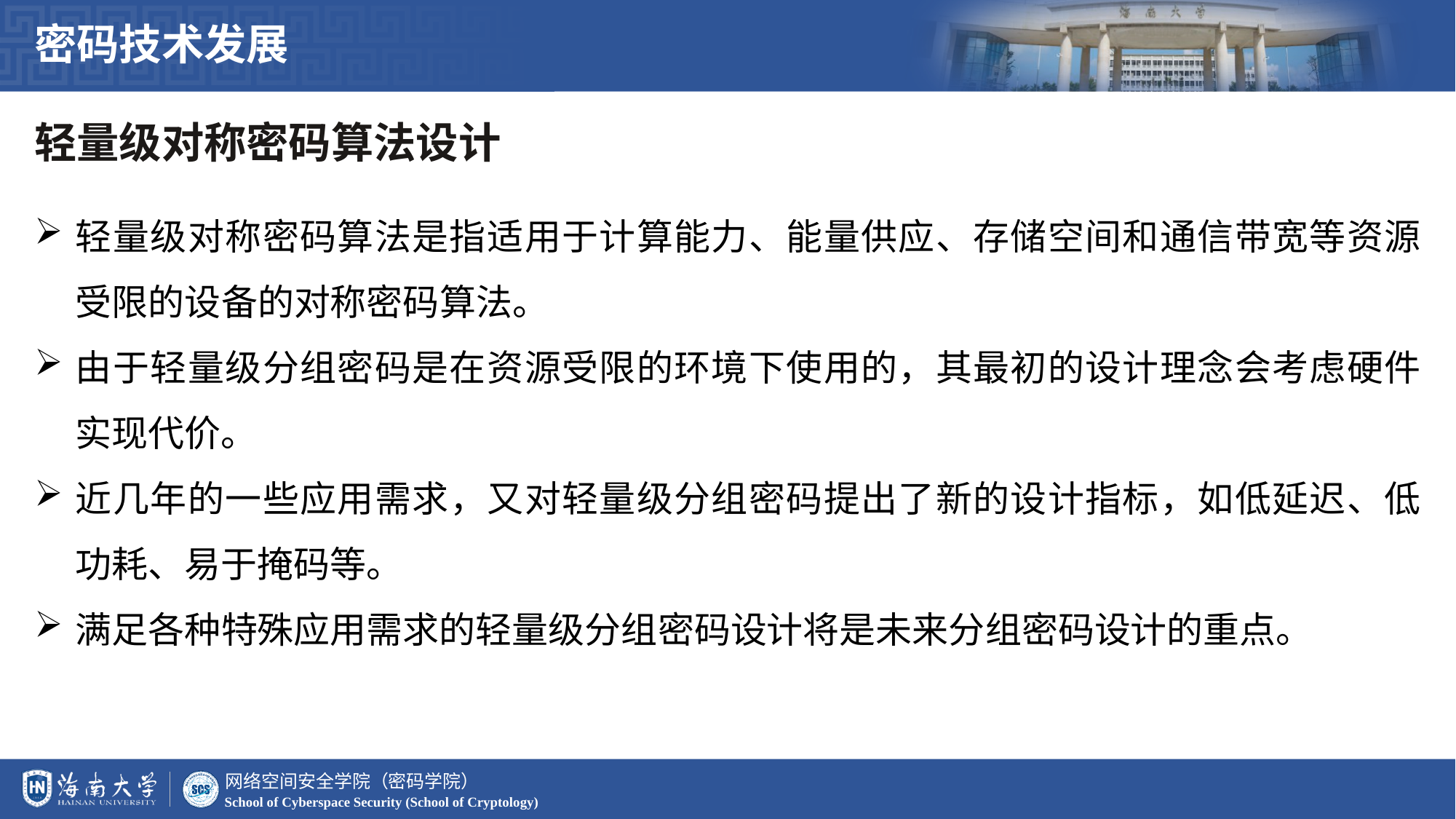

密码技术发展
轻量级对称密码算法设计
轻量级对称密码算法是指适用于计算能力、能量供应、存储空间和通信带宽等资源受限的设备的对称密码算法。
由于轻量级分组密码是在资源受限的环境下使用的，其最初的设计理念会考虑硬件实现代价。
近几年的一些应用需求，又对轻量级分组密码提出了新的设计指标，如低延迟、低功耗、易于掩码等。
满足各种特殊应用需求的轻量级分组密码设计将是未来分组密码设计的重点。
63